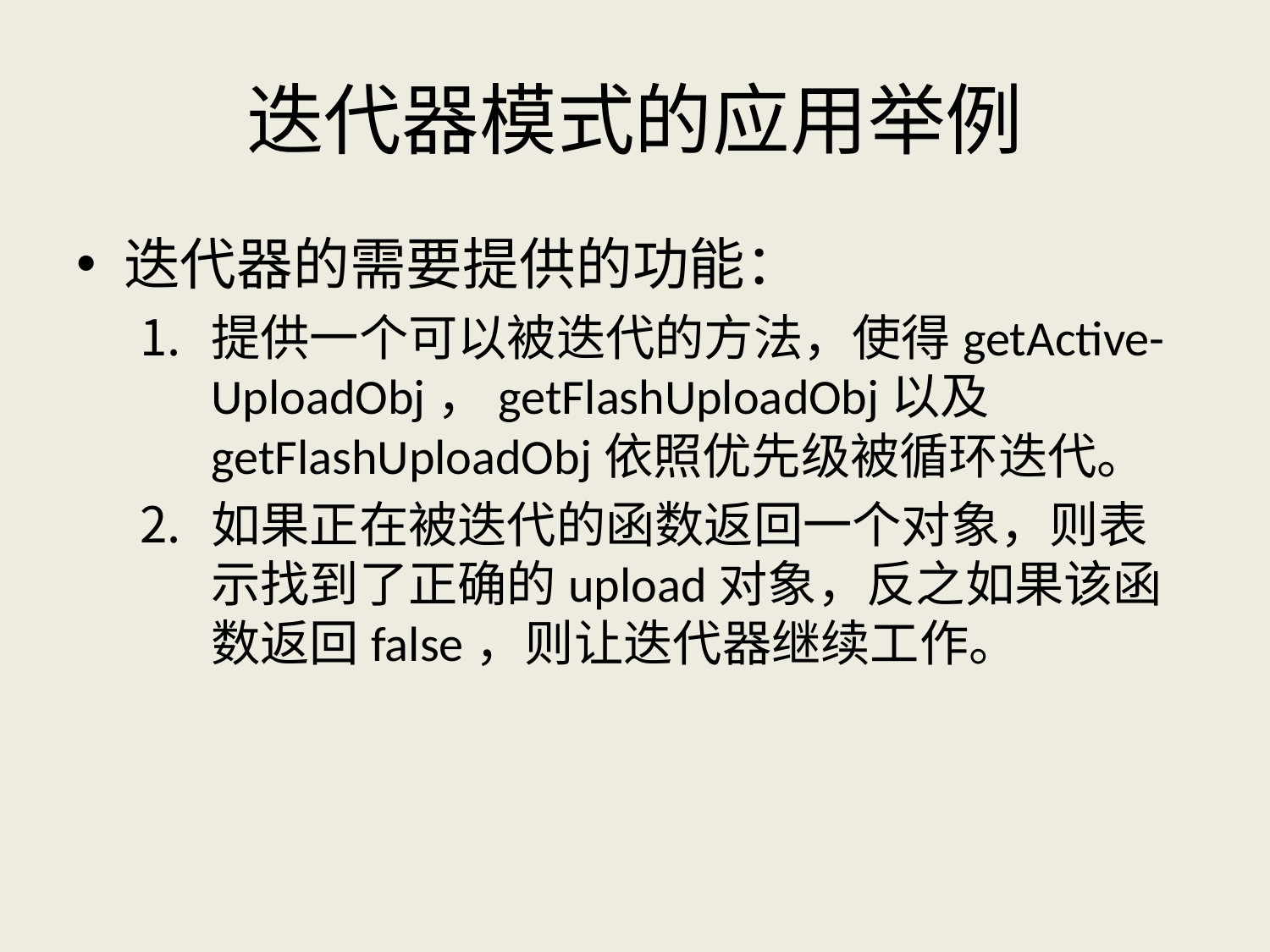

# 迭代器模式的应用举例
迭代器的需要提供的功能：
提供一个可以被迭代的方法，使得getActive-UploadObj，getFlashUploadObj以及getFlashUploadObj依照优先级被循环迭代。
如果正在被迭代的函数返回一个对象，则表示找到了正确的upload对象，反之如果该函数返回false，则让迭代器继续工作。